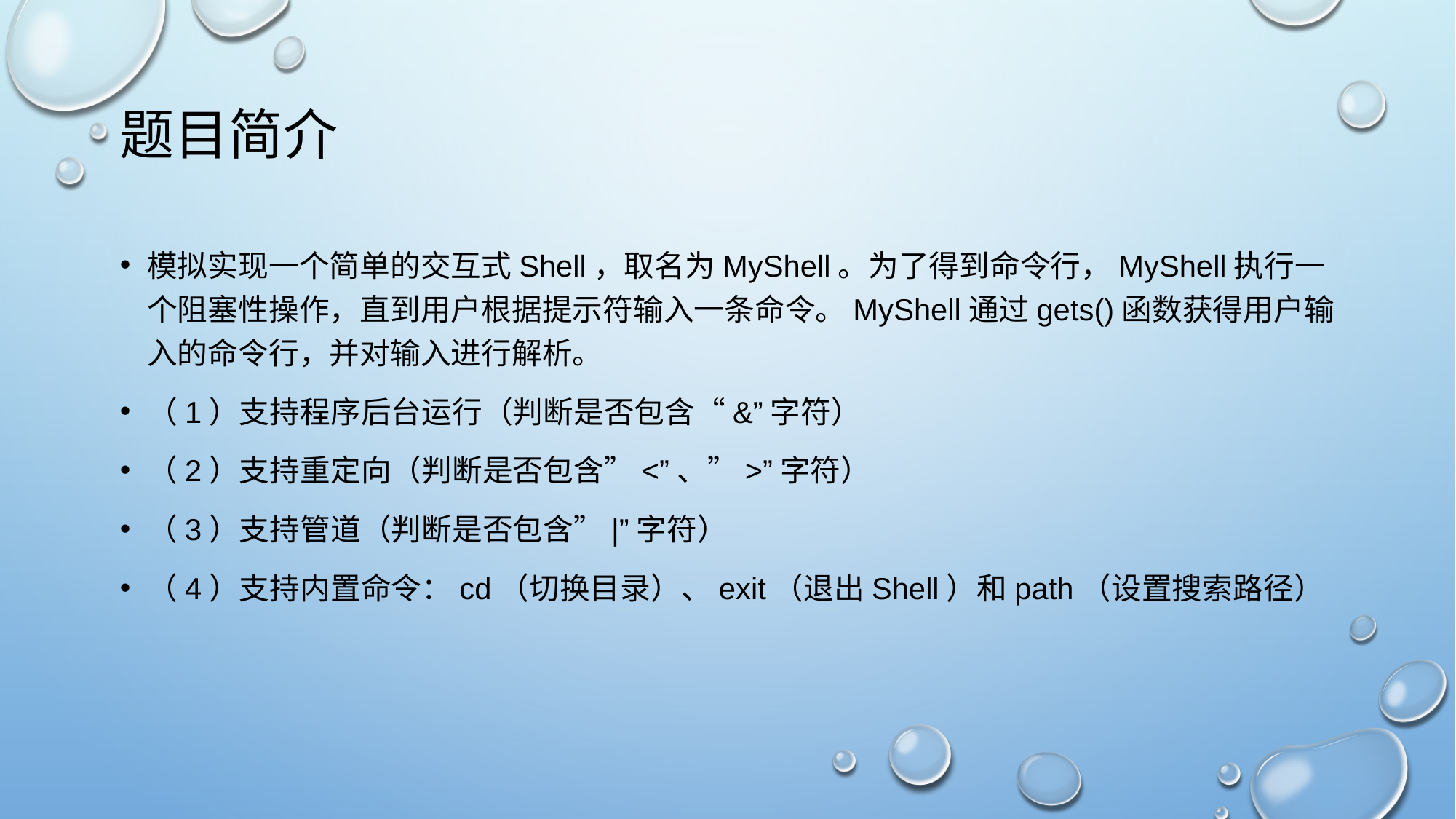

# 题目简介
模拟实现一个简单的交互式Shell，取名为MyShell。为了得到命令行，MyShell执行一个阻塞性操作，直到用户根据提示符输入一条命令。MyShell通过gets()函数获得用户输入的命令行，并对输入进行解析。
（1）支持程序后台运行（判断是否包含“&”字符）
（2）支持重定向（判断是否包含”<”、”>”字符）
（3）支持管道（判断是否包含”|”字符）
（4）支持内置命令：cd（切换目录）、exit（退出Shell）和path（设置搜索路径）